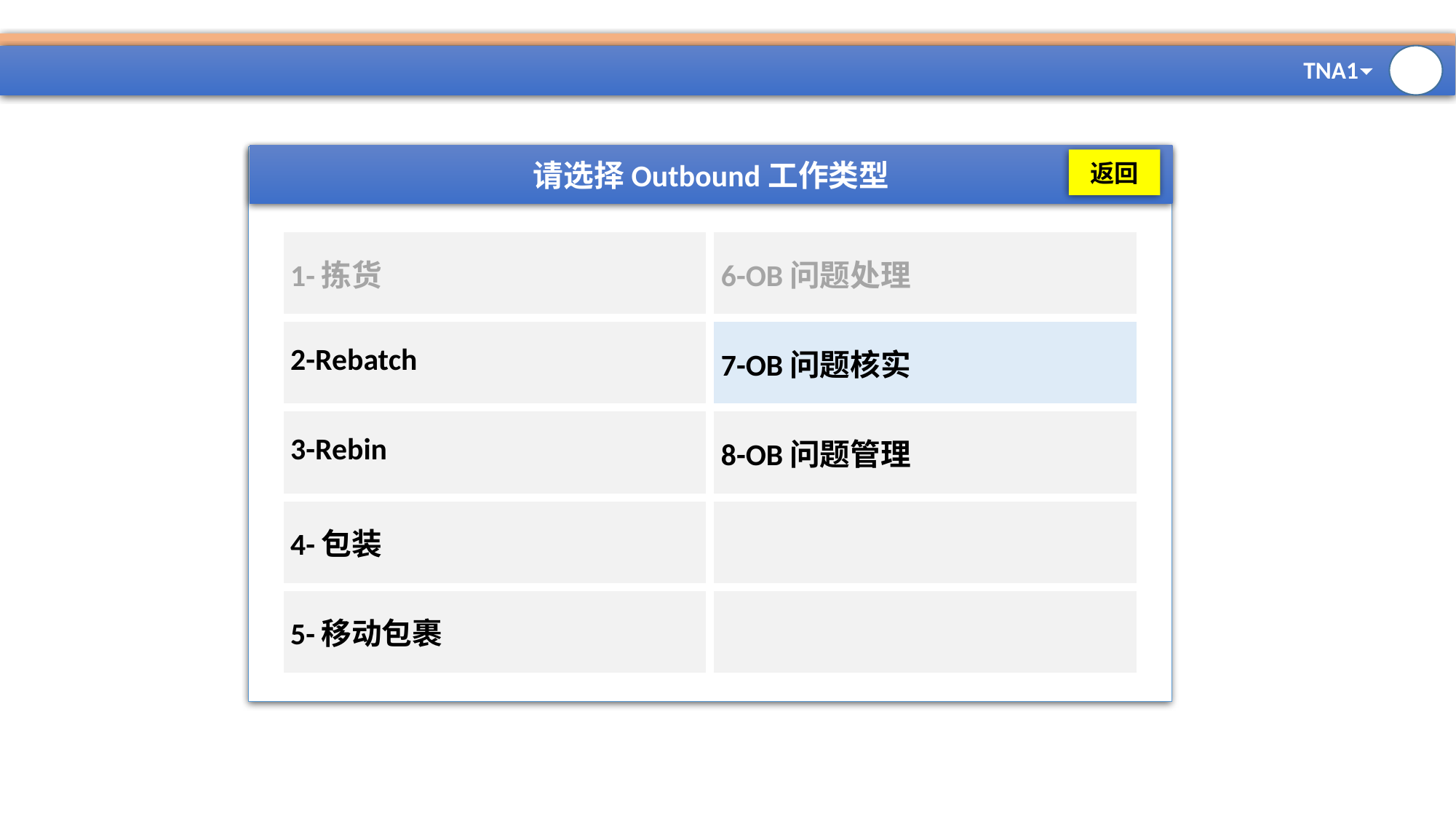

#
请选择Outbound工作类型

返回
| 1-拣货 | 6-OB问题处理 |
| --- | --- |
| 2-Rebatch | 7-OB问题核实 |
| 3-Rebin | 8-OB问题管理 |
| 4-包装 |  |
| 5-移动包裹 |  |